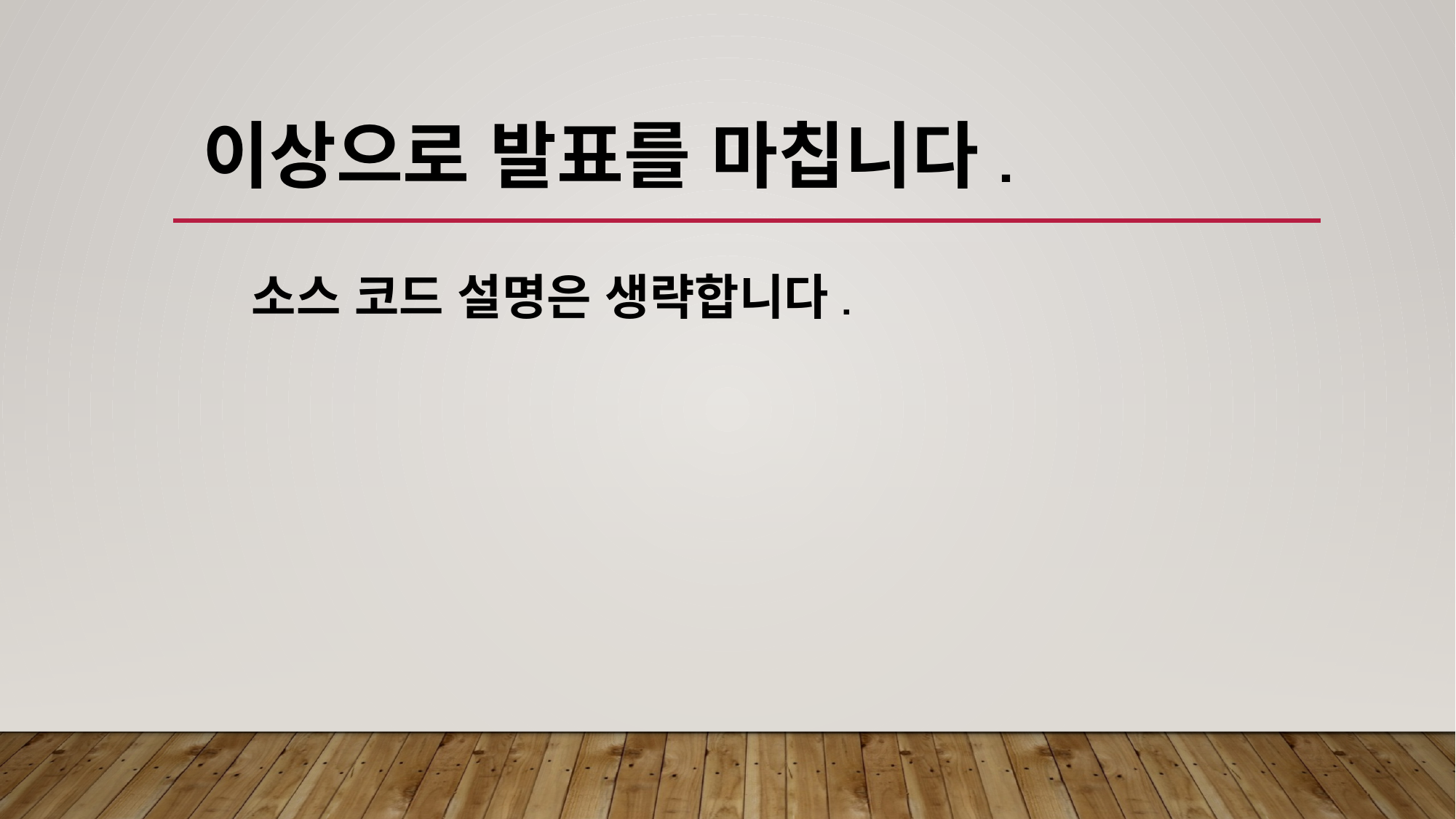

이상으로 발표를 마칩니다.
소스 코드 설명은 생략합니다.